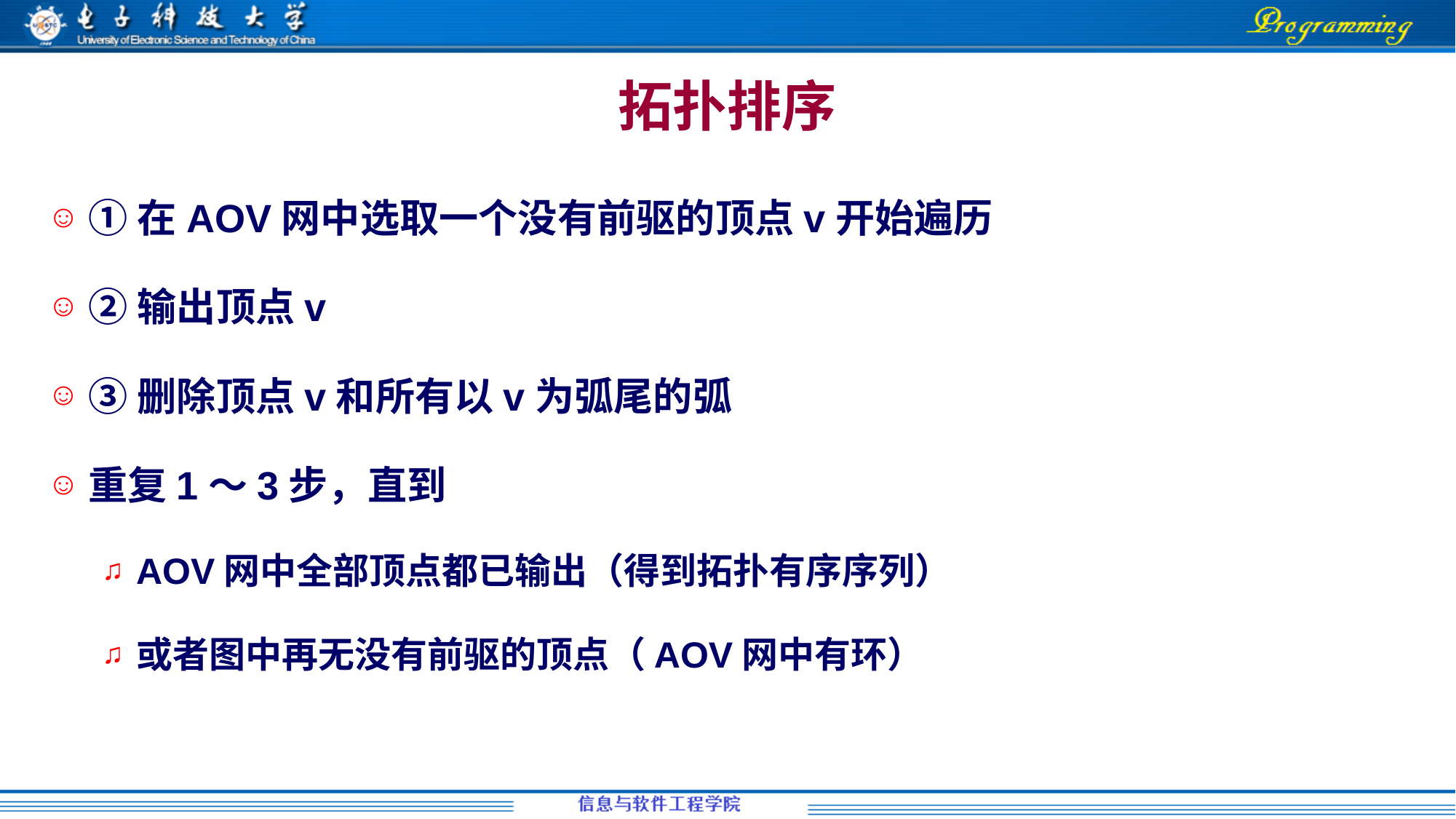

# 拓扑排序
①在AOV网中选取一个没有前驱的顶点v开始遍历
②输出顶点v
③删除顶点v和所有以v为弧尾的弧
重复1～3步，直到
AOV网中全部顶点都已输出（得到拓扑有序序列）
或者图中再无没有前驱的顶点（AOV网中有环）